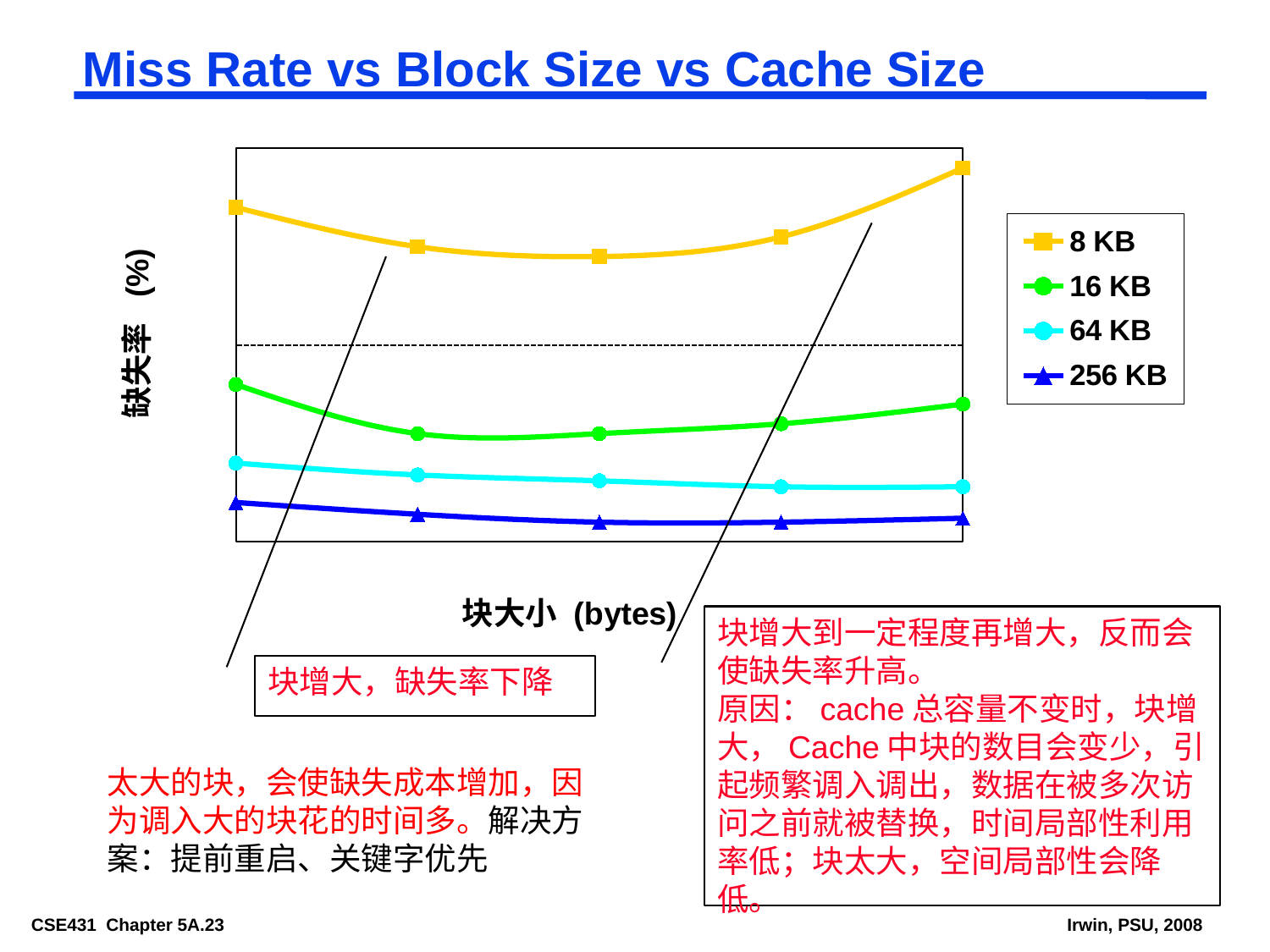

# Miss Rate vs Block Size vs Cache Size

### Chart

| Category | 8 KB | 16 KB | 64 KB | 256 KB |
|---|---|---|---|---|
| 16 | 8.5 | 4.0 | 2.0 | 1.0 |
| 32 | 7.5 | 2.75 | 1.700000000000003 | 0.7000000000000006 |
| 64 | 7.25 | 2.75 | 1.55 | 0.5 |
| 128 | 7.75 | 3.0 | 1.4 | 0.5 |
| 256 | 9.5 | 3.5 | 1.4 | 0.6000000000000006 |
块增大到一定程度再增大，反而会使缺失率升高。
原因：cache总容量不变时，块增大，Cache中块的数目会变少，引起频繁调入调出，数据在被多次访问之前就被替换，时间局部性利用率低；块太大，空间局部性会降低。
块增大，缺失率下降
太大的块，会使缺失成本增加，因为调入大的块花的时间多。解决方案：提前重启、关键字优先